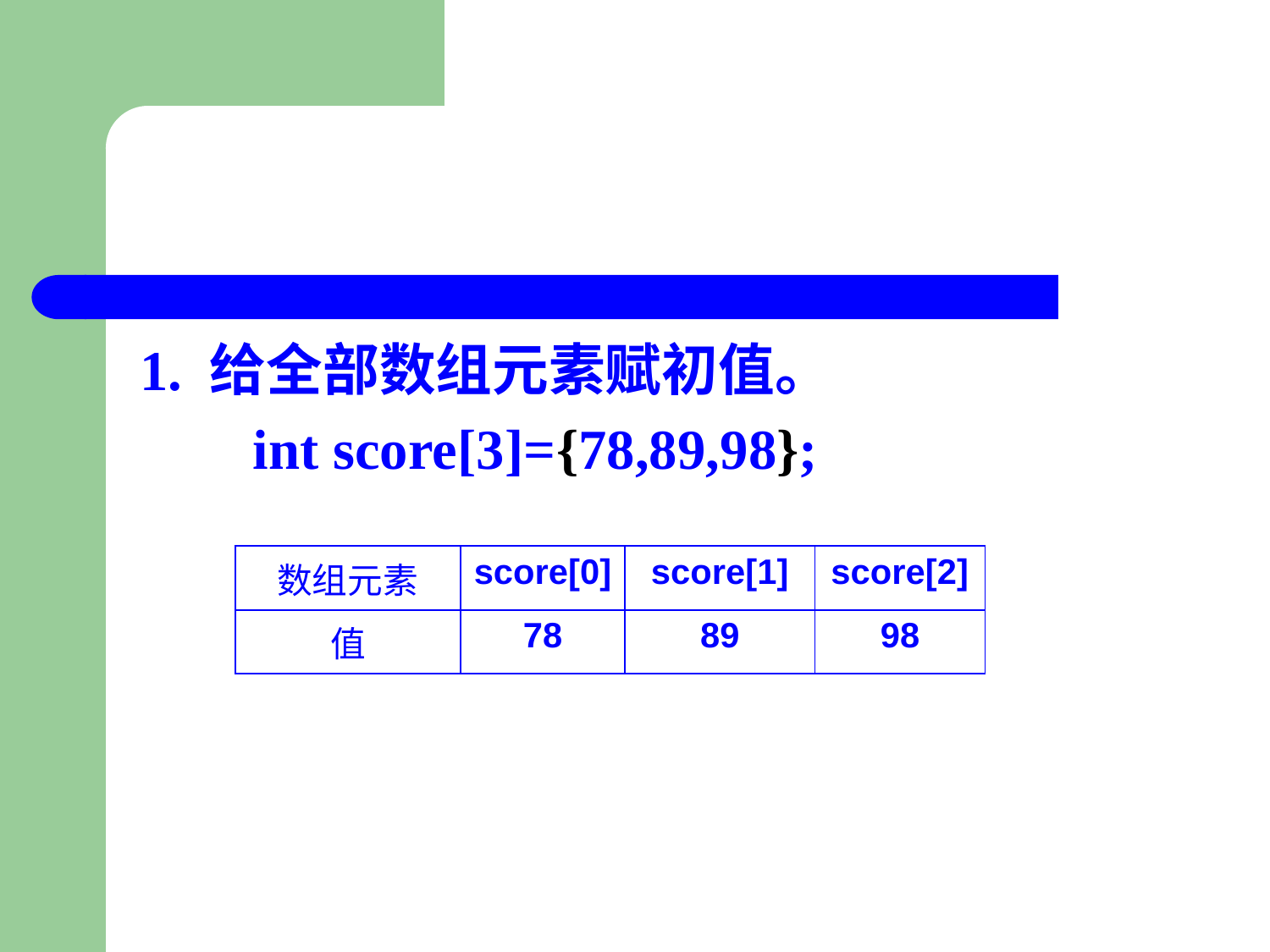

#
1. 给全部数组元素赋初值。
        int score[3]={78,89,98};
| 数组元素 | score[0] | score[1] | score[2] |
| --- | --- | --- | --- |
| 值 | 78 | 89 | 98 |